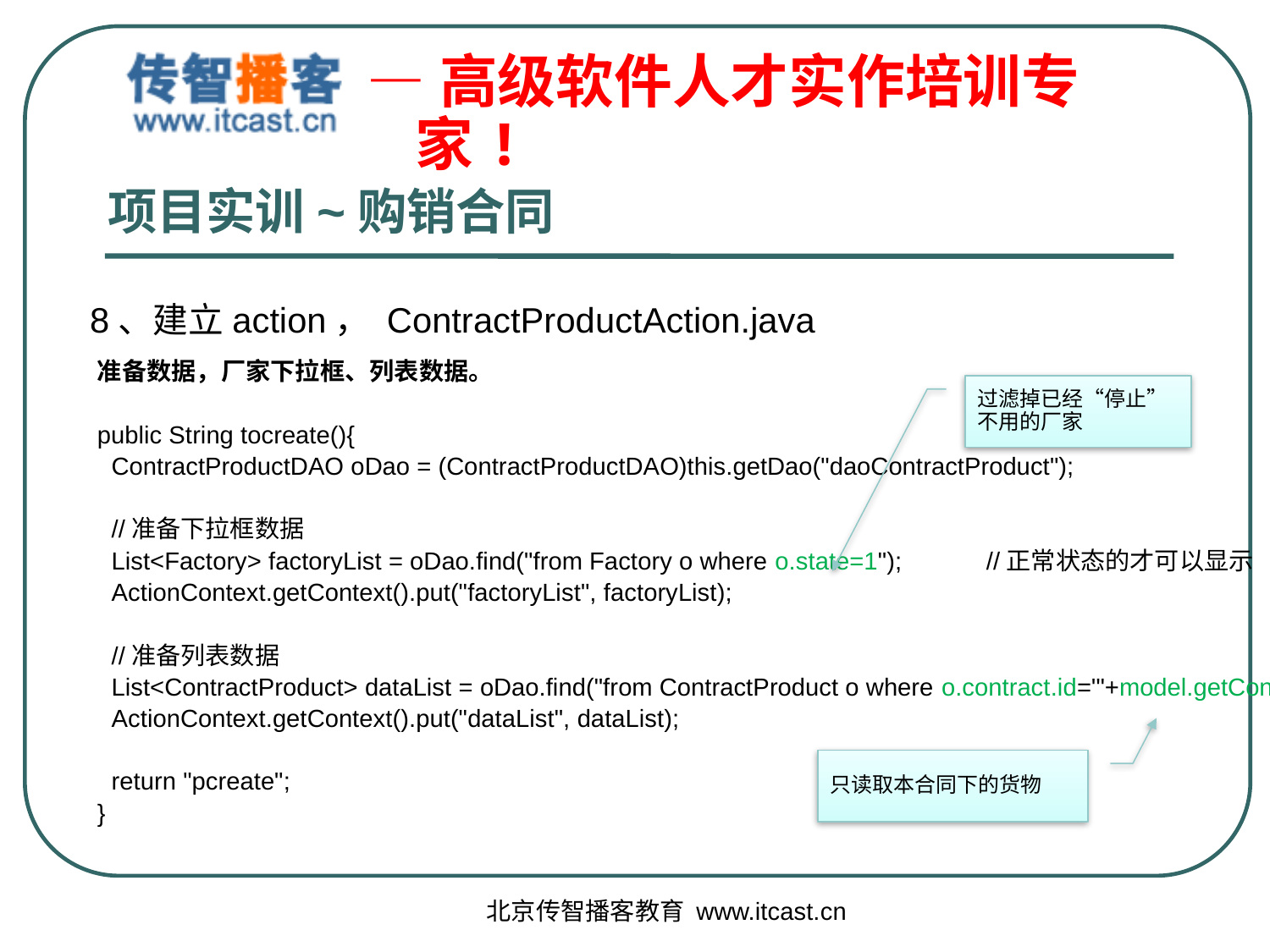

# 项目实训~购销合同
8、建立action， ContractProductAction.java
准备数据，厂家下拉框、列表数据。

public String tocreate(){
  ContractProductDAO oDao = (ContractProductDAO)this.getDao("daoContractProduct");

  //准备下拉框数据
  List<Factory> factoryList = oDao.find("from Factory o where o.state=1");	//正常状态的才可以显示
  ActionContext.getContext().put("factoryList", factoryList);

  //准备列表数据
  List<ContractProduct> dataList = oDao.find("from ContractProduct o where o.contract.id='"+model.getContract().getId()+"'");
  ActionContext.getContext().put("dataList", dataList);

  return "pcreate";
}
过滤掉已经“停止”不用的厂家
只读取本合同下的货物
北京传智播客教育 www.itcast.cn